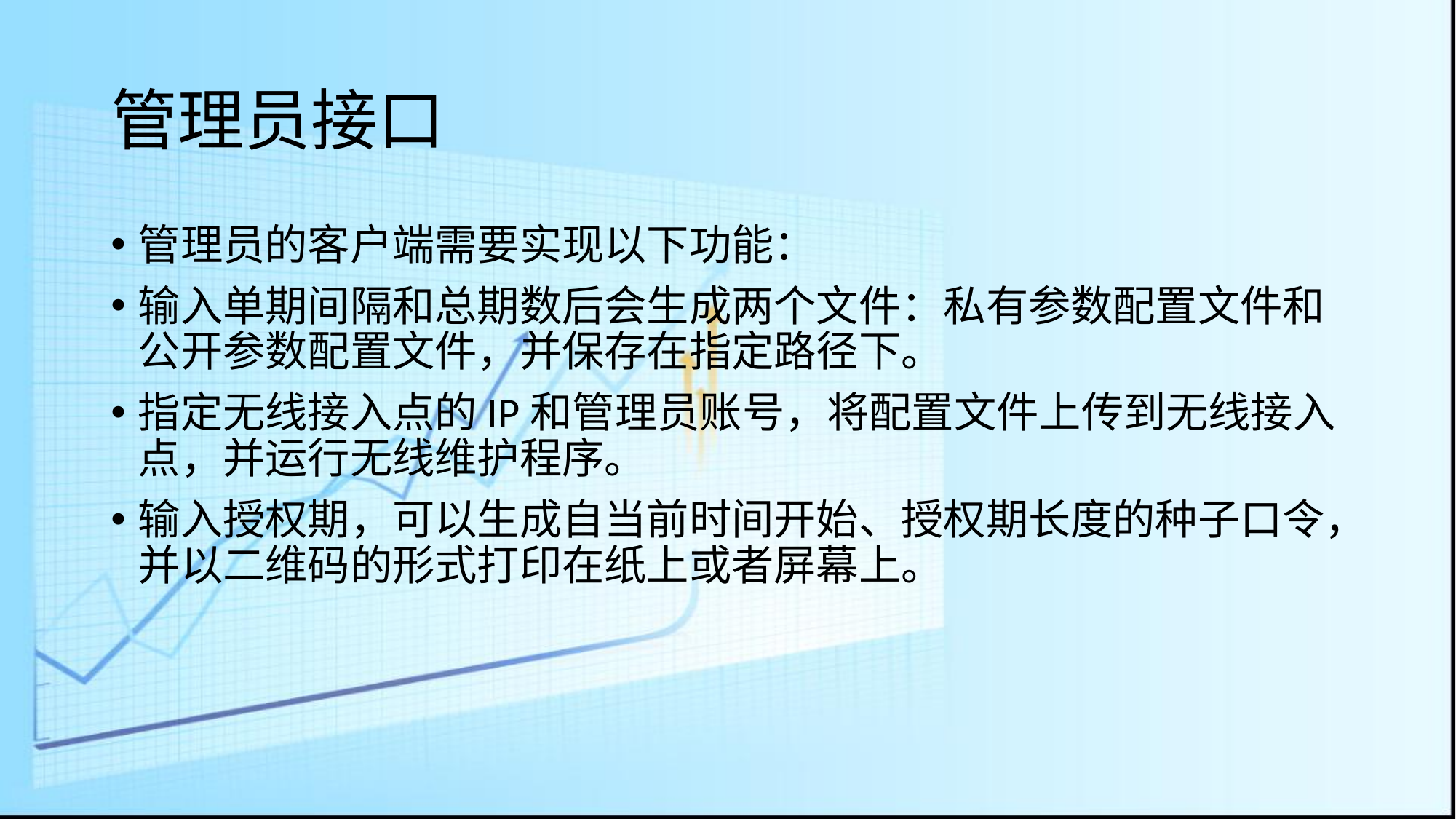

# 管理员接口
管理员的客户端需要实现以下功能：
输入单期间隔和总期数后会生成两个文件：私有参数配置文件和公开参数配置文件，并保存在指定路径下。
指定无线接入点的IP和管理员账号，将配置文件上传到无线接入点，并运行无线维护程序。
输入授权期，可以生成自当前时间开始、授权期长度的种子口令，并以二维码的形式打印在纸上或者屏幕上。